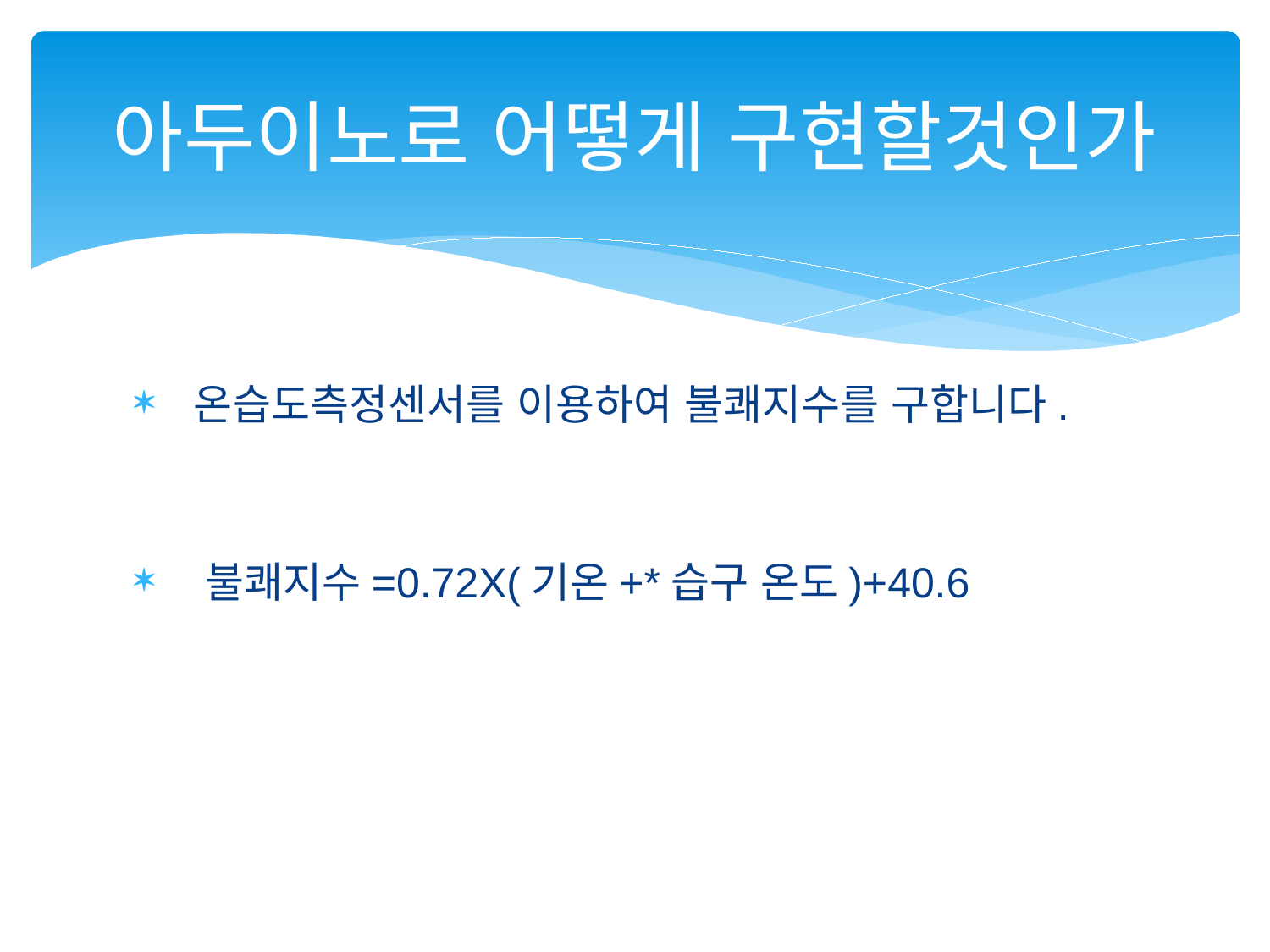

# 아두이노로 어떻게 구현할것인가
 온습도측정센서를 이용하여 불쾌지수를 구합니다.

  불쾌지수=0.72X(기온+*습구 온도)+40.6